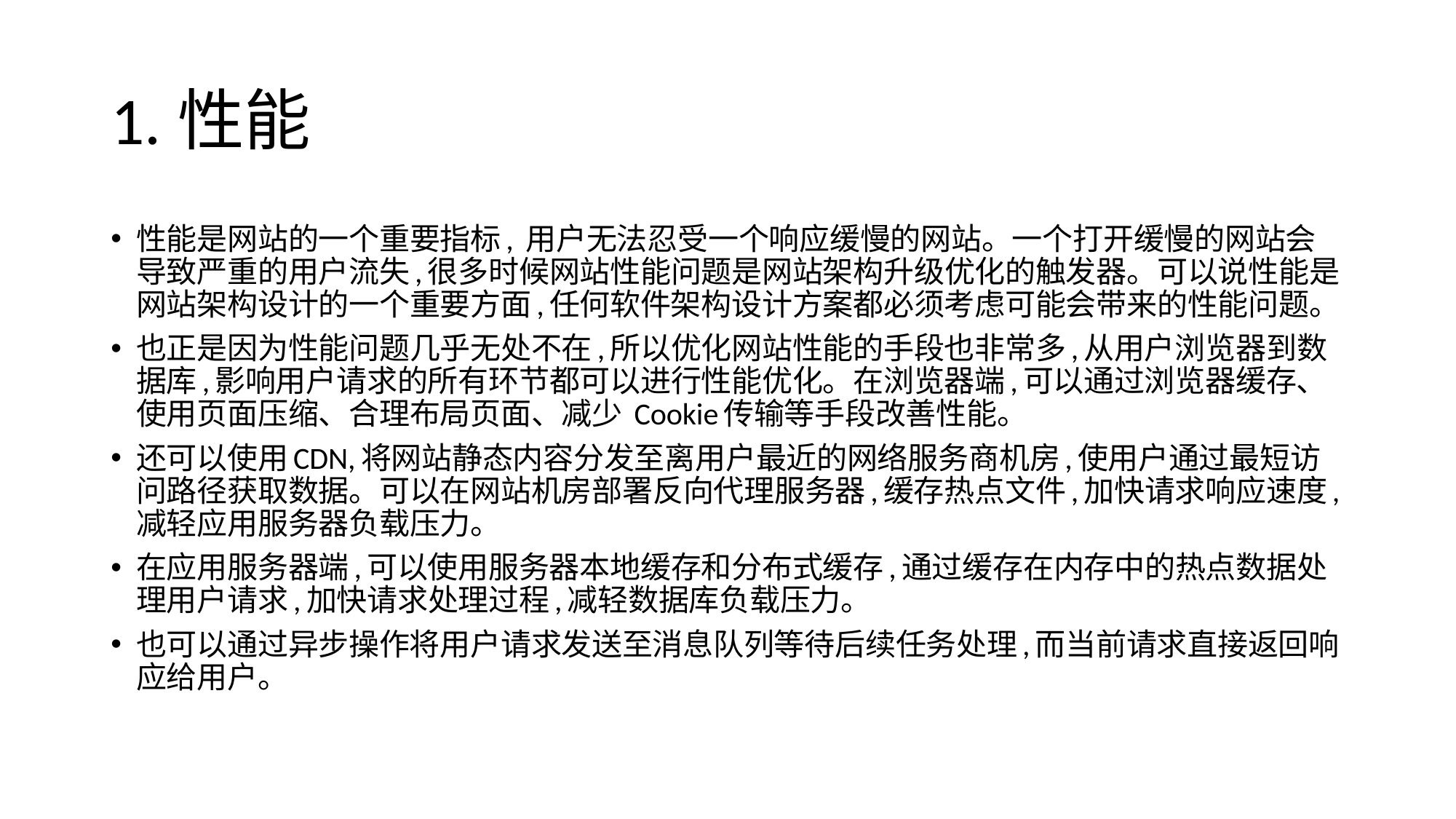

# 1.性能
性能是网站的一个重要指标, 用户无法忍受一个响应缓慢的网站。一个打开缓慢的网站会导致严重的用户流失,很多时候网站性能问题是网站架构升级优化的触发器。可以说性能是网站架构设计的一个重要方面,任何软件架构设计方案都必须考虑可能会带来的性能问题。
也正是因为性能问题几乎无处不在,所以优化网站性能的手段也非常多,从用户浏览器到数据库,影响用户请求的所有环节都可以进行性能优化。在浏览器端,可以通过浏览器缓存、使用页面压缩、合理布局页面、减少 Cookie传输等手段改善性能。
还可以使用CDN,将网站静态内容分发至离用户最近的网络服务商机房,使用户通过最短访问路径获取数据。可以在网站机房部署反向代理服务器,缓存热点文件,加快请求响应速度,减轻应用服务器负载压力。
在应用服务器端,可以使用服务器本地缓存和分布式缓存,通过缓存在内存中的热点数据处理用户请求,加快请求处理过程,减轻数据库负载压力。
也可以通过异步操作将用户请求发送至消息队列等待后续任务处理,而当前请求直接返回响应给用户。